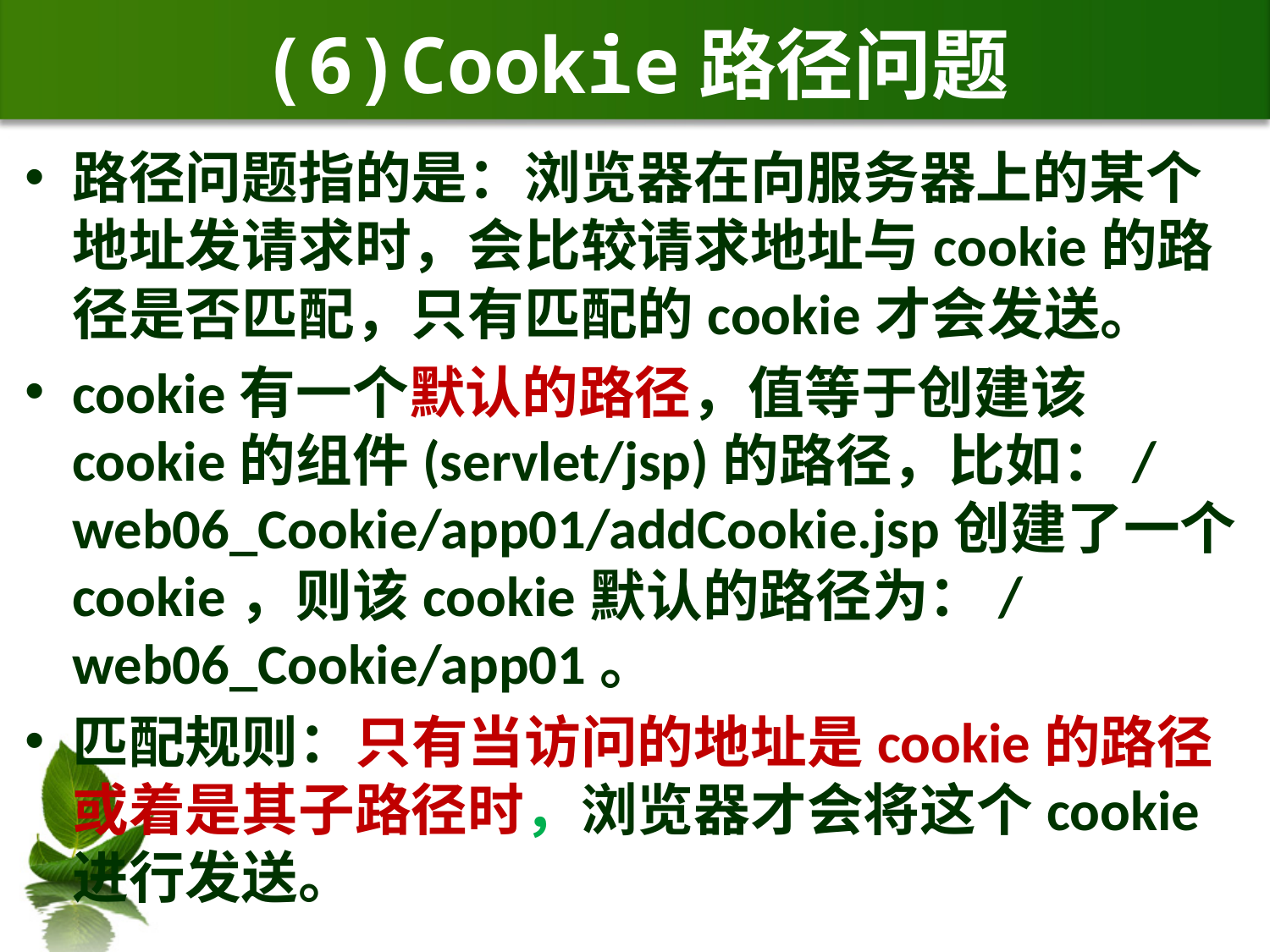

# (6)Cookie路径问题
路径问题指的是：浏览器在向服务器上的某个地址发请求时，会比较请求地址与cookie的路径是否匹配，只有匹配的cookie才会发送。
cookie有一个默认的路径，值等于创建该cookie的组件(servlet/jsp)的路径，比如：/web06_Cookie/app01/addCookie.jsp创建了一个cookie，则该cookie默认的路径为：/web06_Cookie/app01。
匹配规则：只有当访问的地址是cookie的路径或着是其子路径时，浏览器才会将这个cookie进行发送。